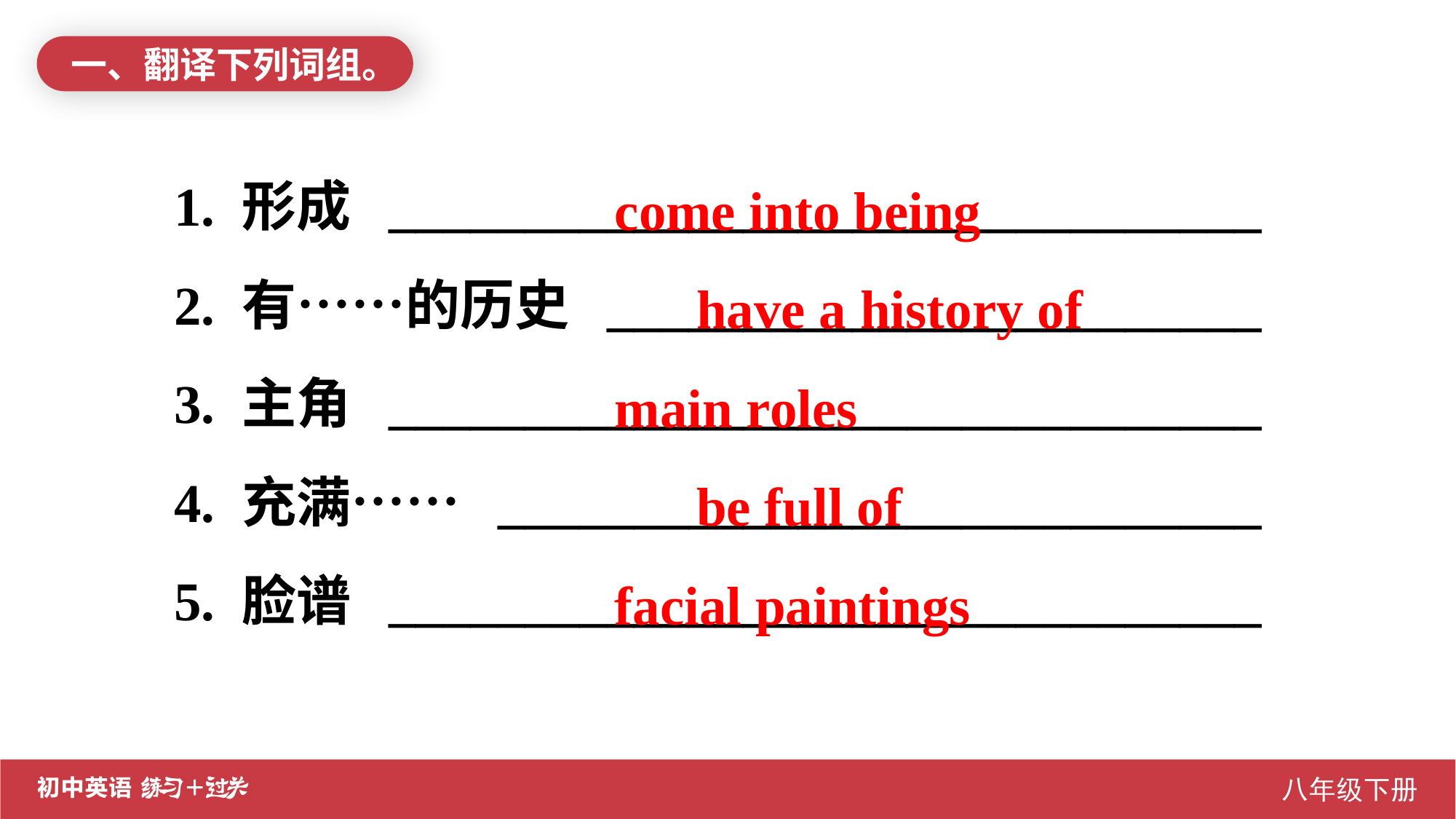

一、翻译下列词组。
1. 形成  ________________________________
2. 有……的历史  ________________________
3. 主角  ________________________________
4. 充满……  ____________________________
5. 脸谱  ________________________________
come into being
      have a history of
main roles
      be full of
facial paintings